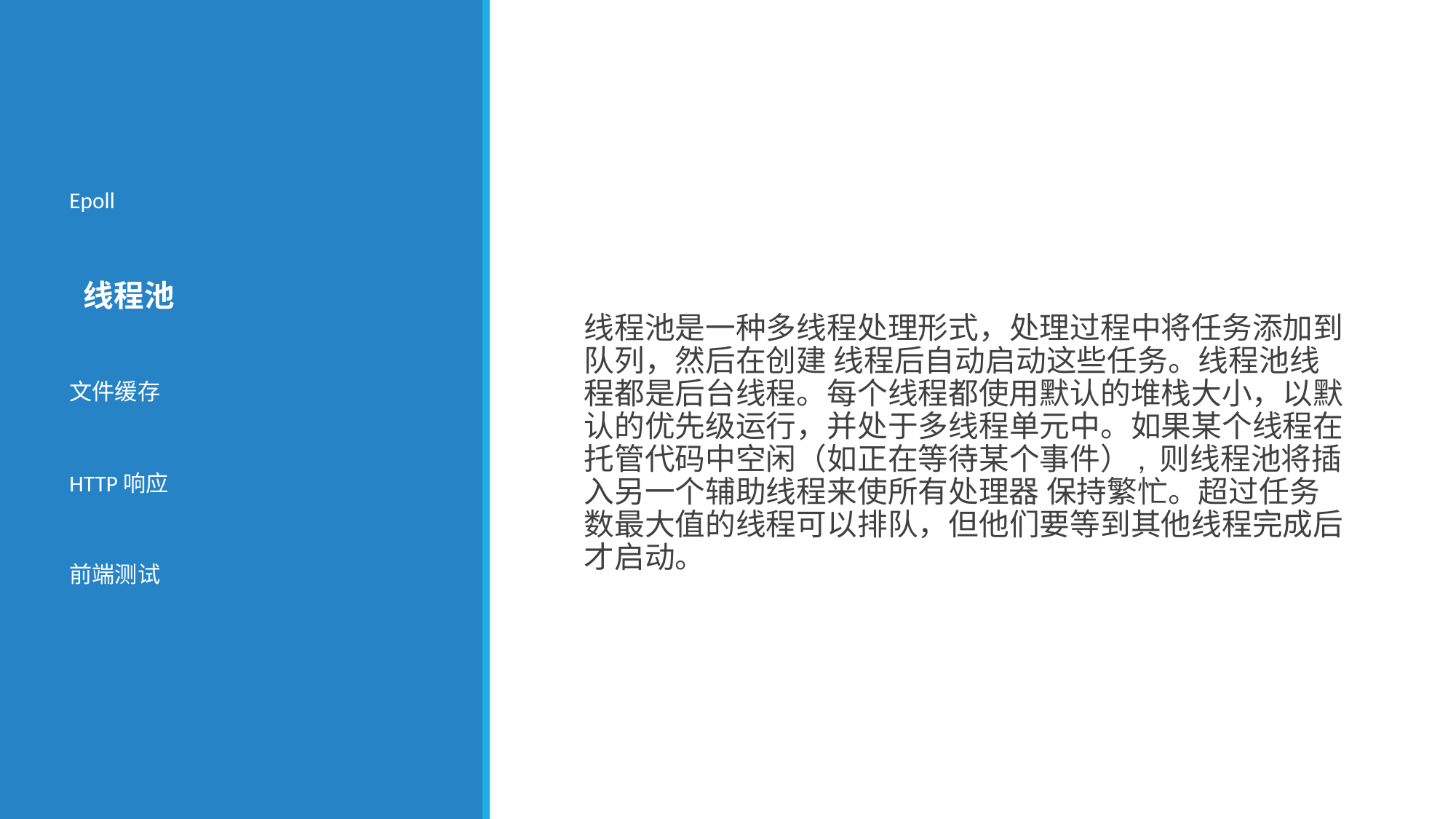

Epoll

 线程池

文件缓存

HTTP响应

前端测试

线程池是一种多线程处理形式，处理过程中将任务添加到队列，然后在创建 线程后自动启动这些任务。线程池线程都是后台线程。每个线程都使用默认的堆栈大小，以默认的优先级运行，并处于多线程单元中。如果某个线程在托管代码中空闲（如正在等待某个事件）, 则线程池将插⼊另一个辅助线程来使所有处理器 保持繁忙。超过任务数最⼤值的线程可以排队，但他们要等到其他线程完成后才启动。